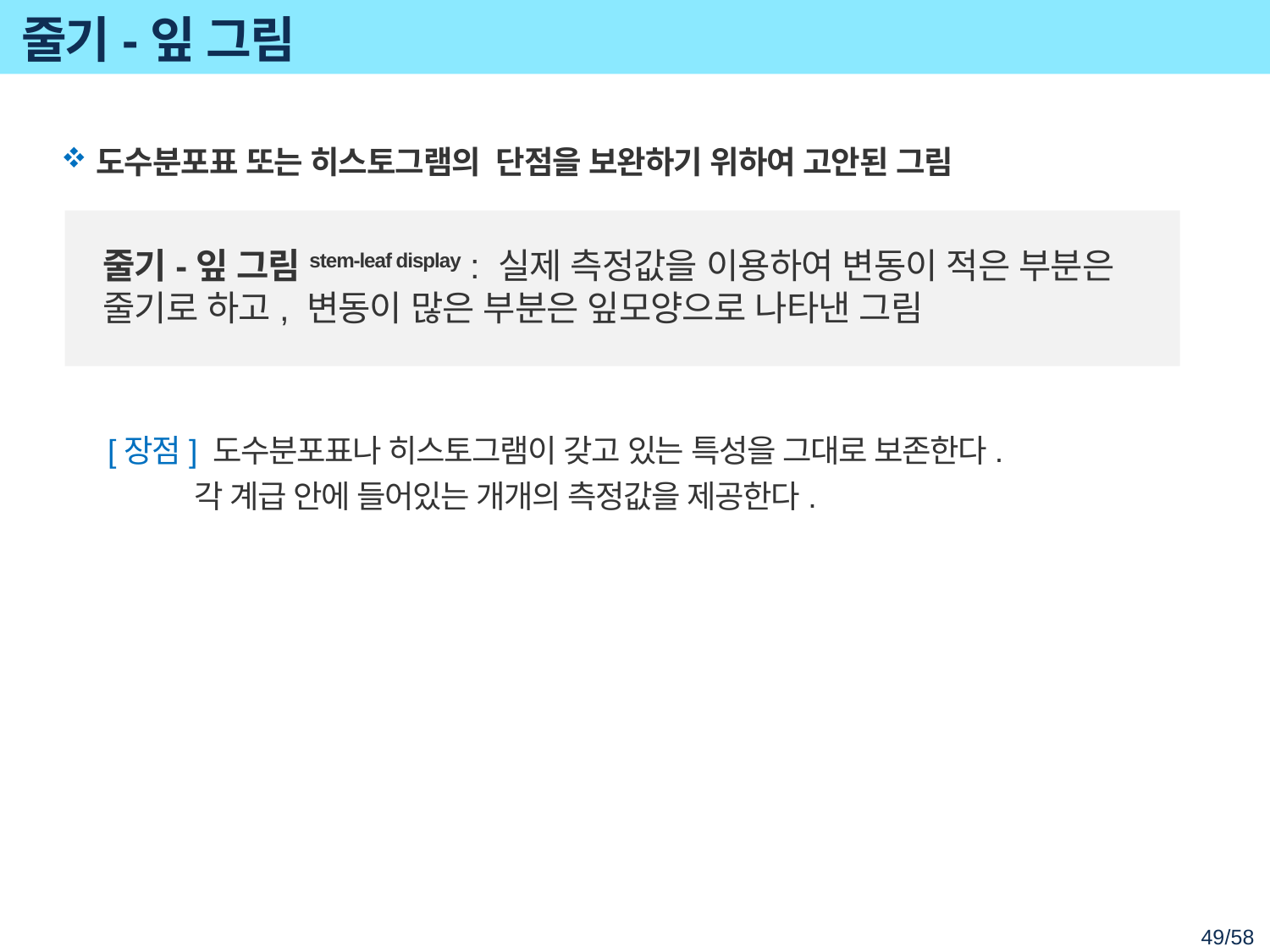

# 줄기-잎 그림
도수분포표 또는 히스토그램의  단점을 보완하기 위하여 고안된 그림

줄기-잎 그림stem-leaf display : 실제 측정값을 이용하여 변동이 적은 부분은 줄기로 하고, 변동이 많은 부분은 잎모양으로 나타낸 그림
[장점] 도수분포표나 히스토그램이 갖고 있는 특성을 그대로 보존한다.
각 계급 안에 들어있는 개개의 측정값을 제공한다.